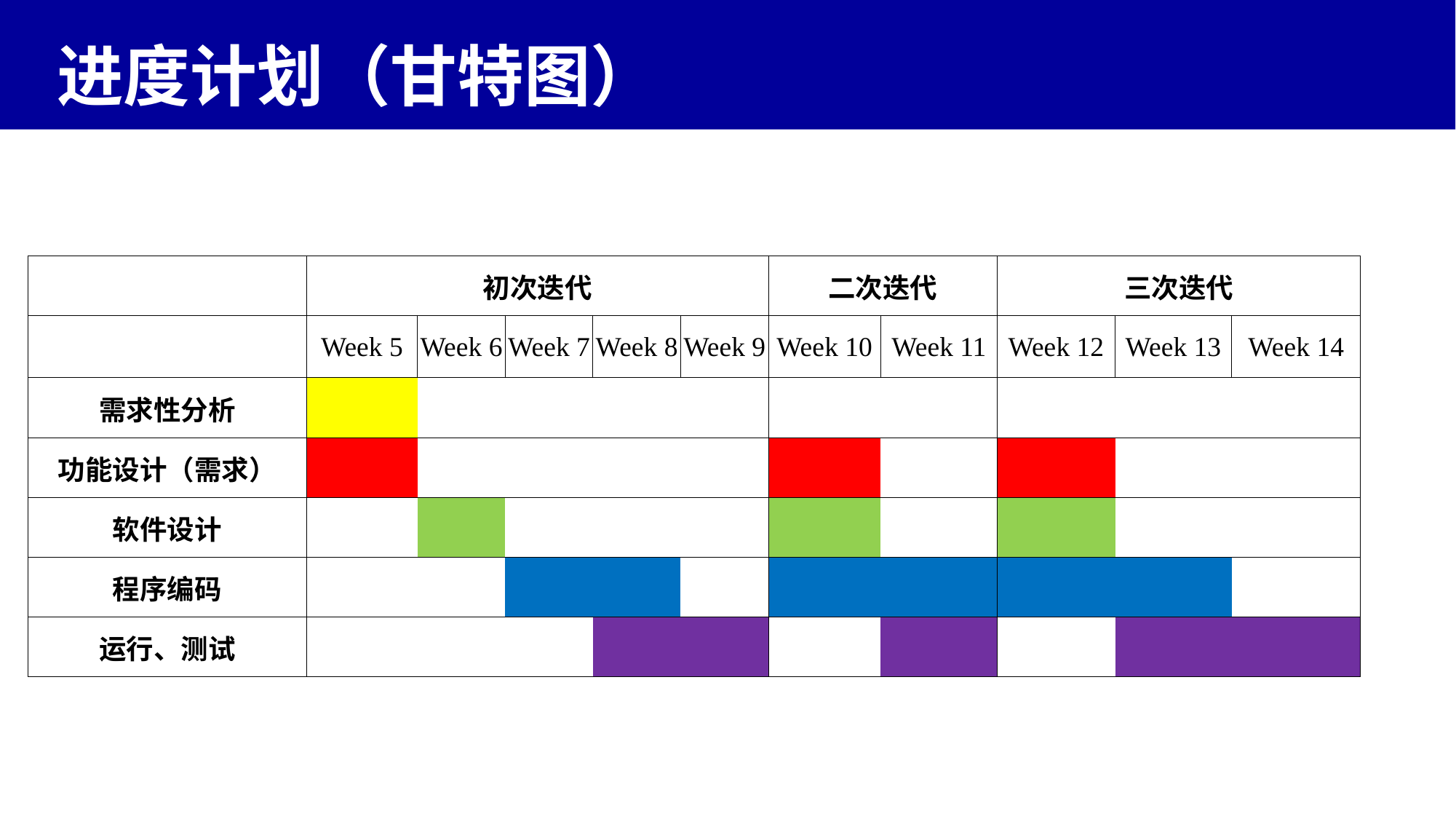

进度计划（甘特图）

|  | 初次迭代 |  |  |  |  | 二次迭代 |  | 三次迭代 |  |  |
| --- | --- | --- | --- | --- | --- | --- | --- | --- | --- | --- |
|  | Week 5 | Week 6 | Week 7 | Week 8 | Week 9 | Week 10 | Week 11 | Week 12 | Week 13 | Week 14 |
| 需求性分析 |  |  |  |  |  |  |  |  |  |  |
| 功能设计（需求） |  |  |  |  |  |  |  |  |  |  |
| 软件设计 |  |  |  |  |  |  |  |  |  |  |
| 程序编码 |  |  |  |  |  |  |  |  |  |  |
| 运行、测试 |  |  |  |  |  |  |  |  |  |  |